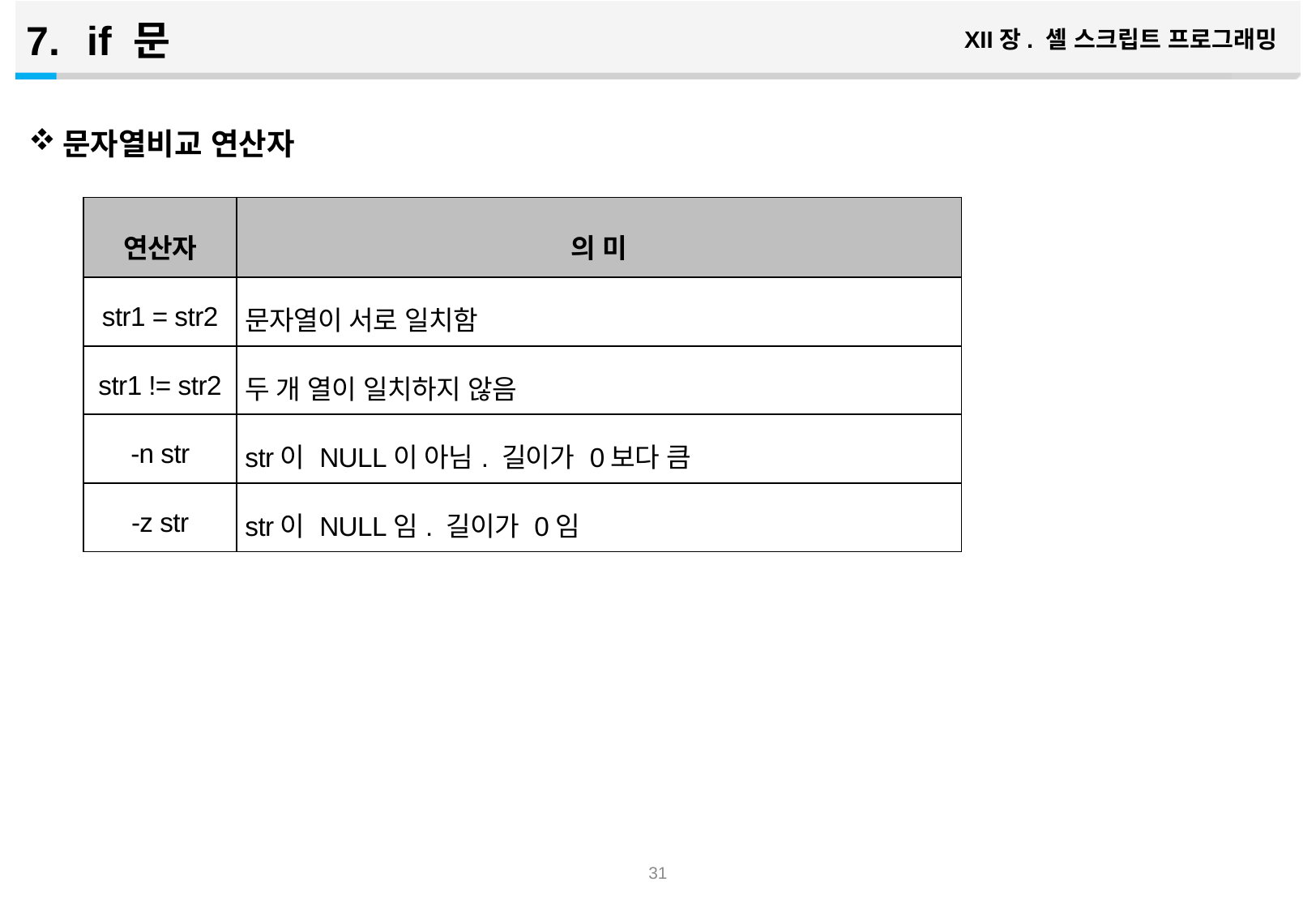

if 문
XII장. 셸 스크립트 프로그래밍
문자열비교 연산자
| 연산자 | 의 미 |
| --- | --- |
| str1 = str2 | 문자열이 서로 일치함 |
| str1 != str2 | 두 개 열이 일치하지 않음 |
| -n str | str이 NULL이 아님. 길이가 0보다 큼 |
| -z str | str이 NULL임. 길이가 0임 |
31